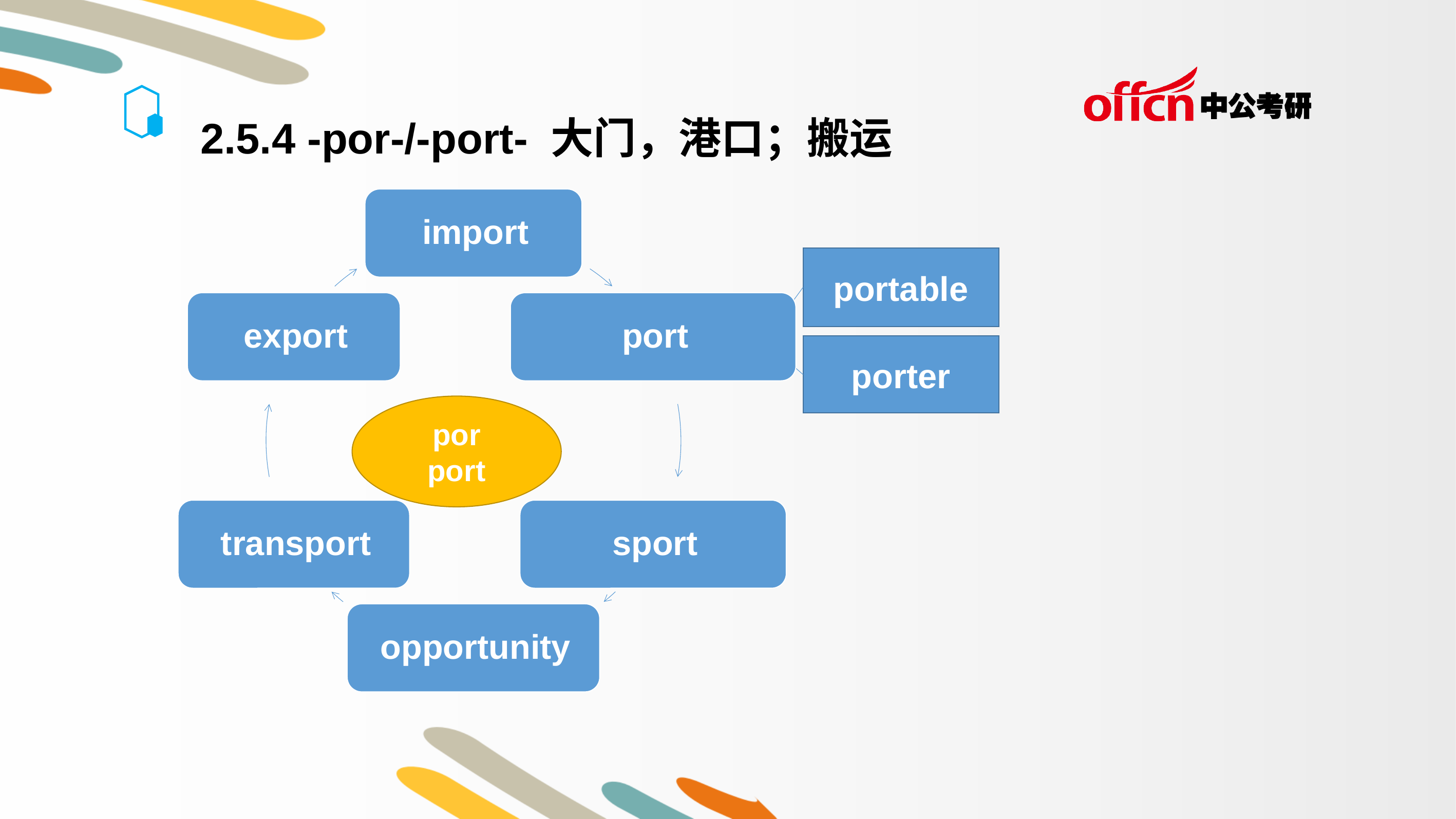

2.5.4 -por-/-port- 大门，港口；搬运
import
port
sport
opportunity
transport
export
portable
porter
por
port